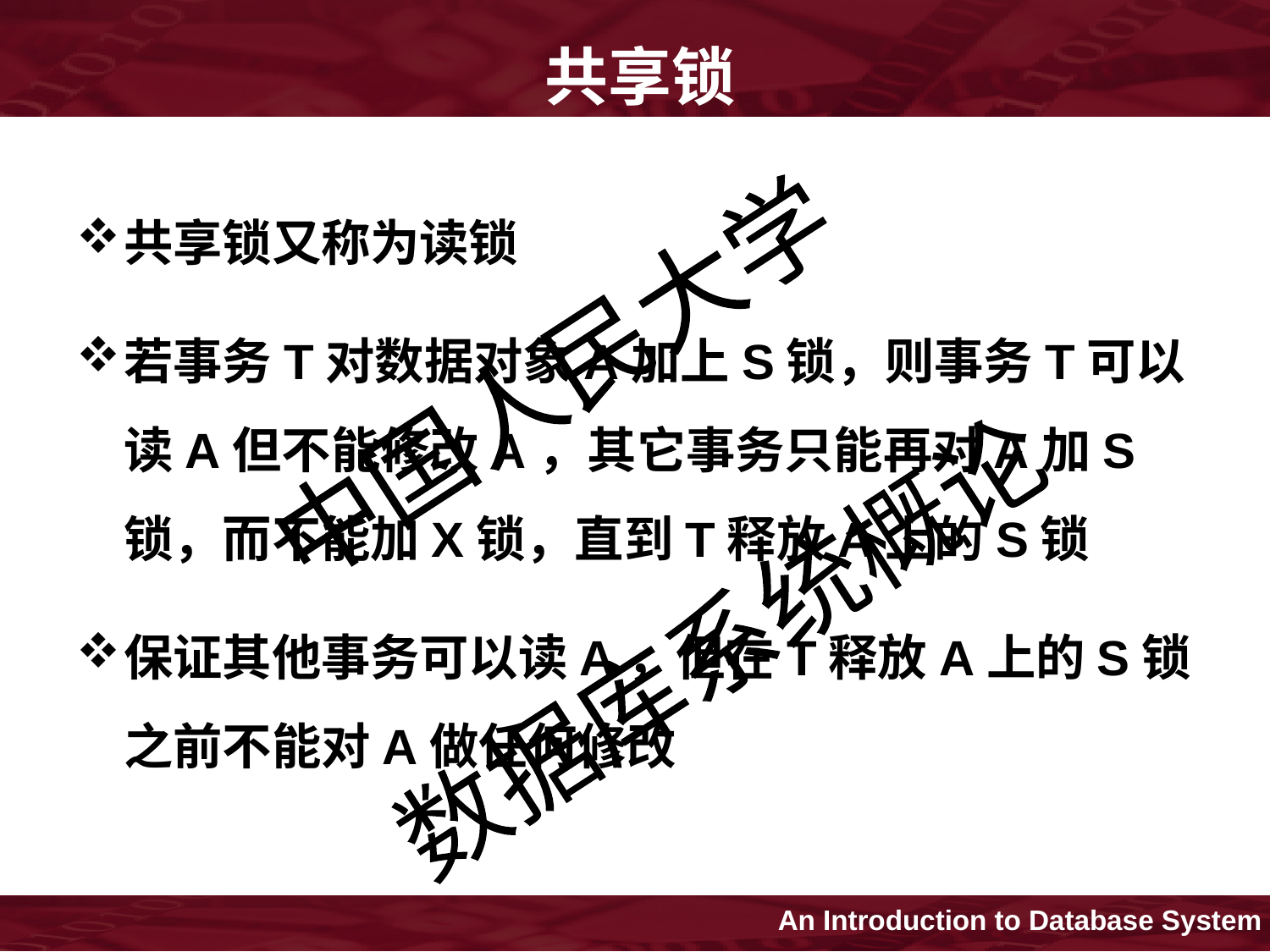

共享锁
共享锁又称为读锁
若事务T对数据对象A加上S锁，则事务T可以读A但不能修改A，其它事务只能再对A加S锁，而不能加X锁，直到T释放A上的S锁
保证其他事务可以读A，但在T释放A上的S锁之前不能对A做任何修改